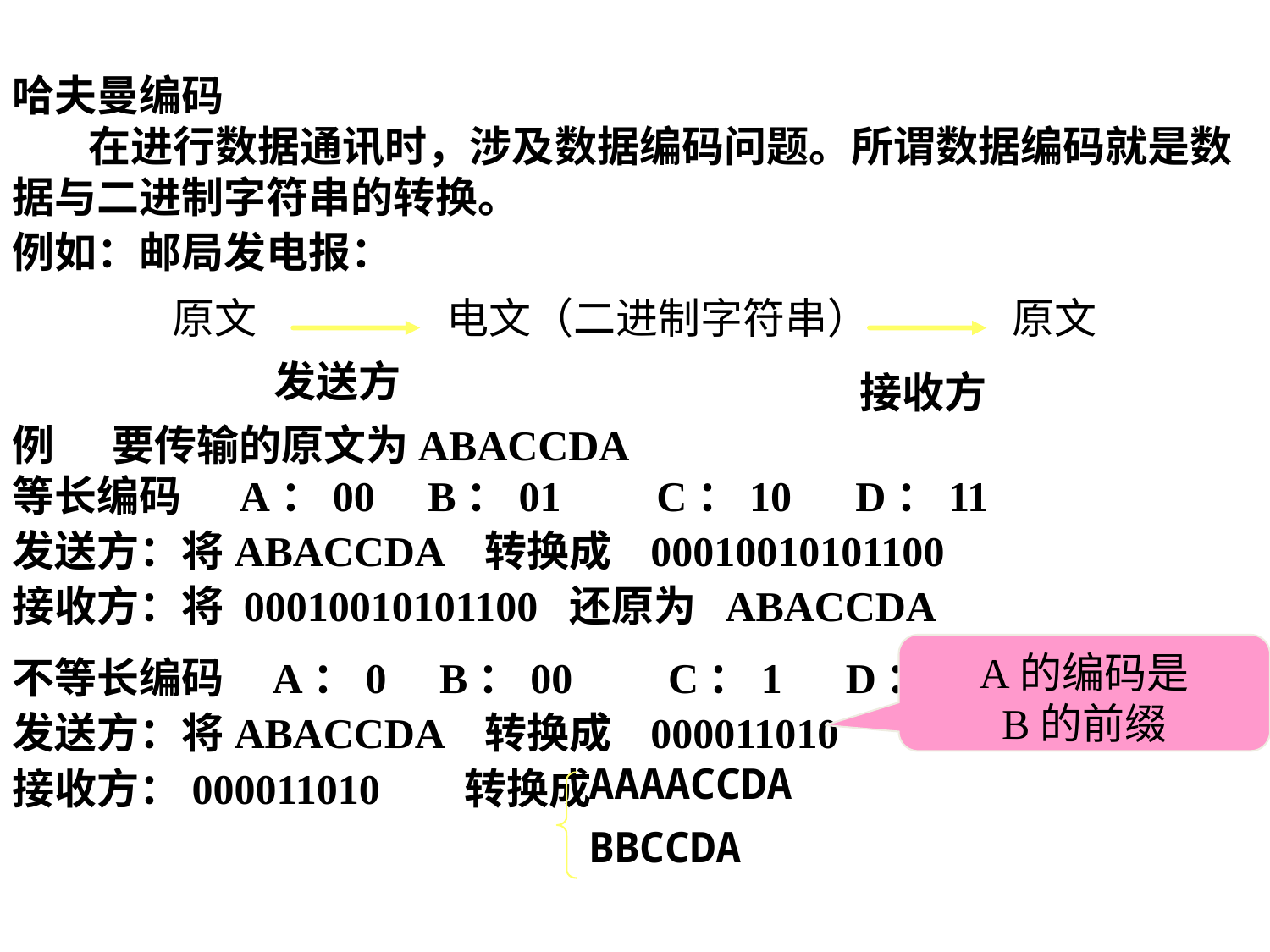

哈夫曼编码
        在进行数据通讯时，涉及数据编码问题。所谓数据编码就是数据与二进制字符串的转换。
例如：邮局发电报：

原文                    电文（二进制字符串）               原文

发送方
接收方

例      要传输的原文为ABACCDA
等长编码     A：00     B：01         C：10      D：11
发送方：将ABACCDA   转换成   00010010101100
接收方：将 00010010101100  还原为  ABACCDA

A的编码是
B的前缀
不等长编码    A：0     B：00         C：1      D：01
发送方：将ABACCDA   转换成   000011010
接收方：000011010       转换成
AAAACCDA
BBCCDA